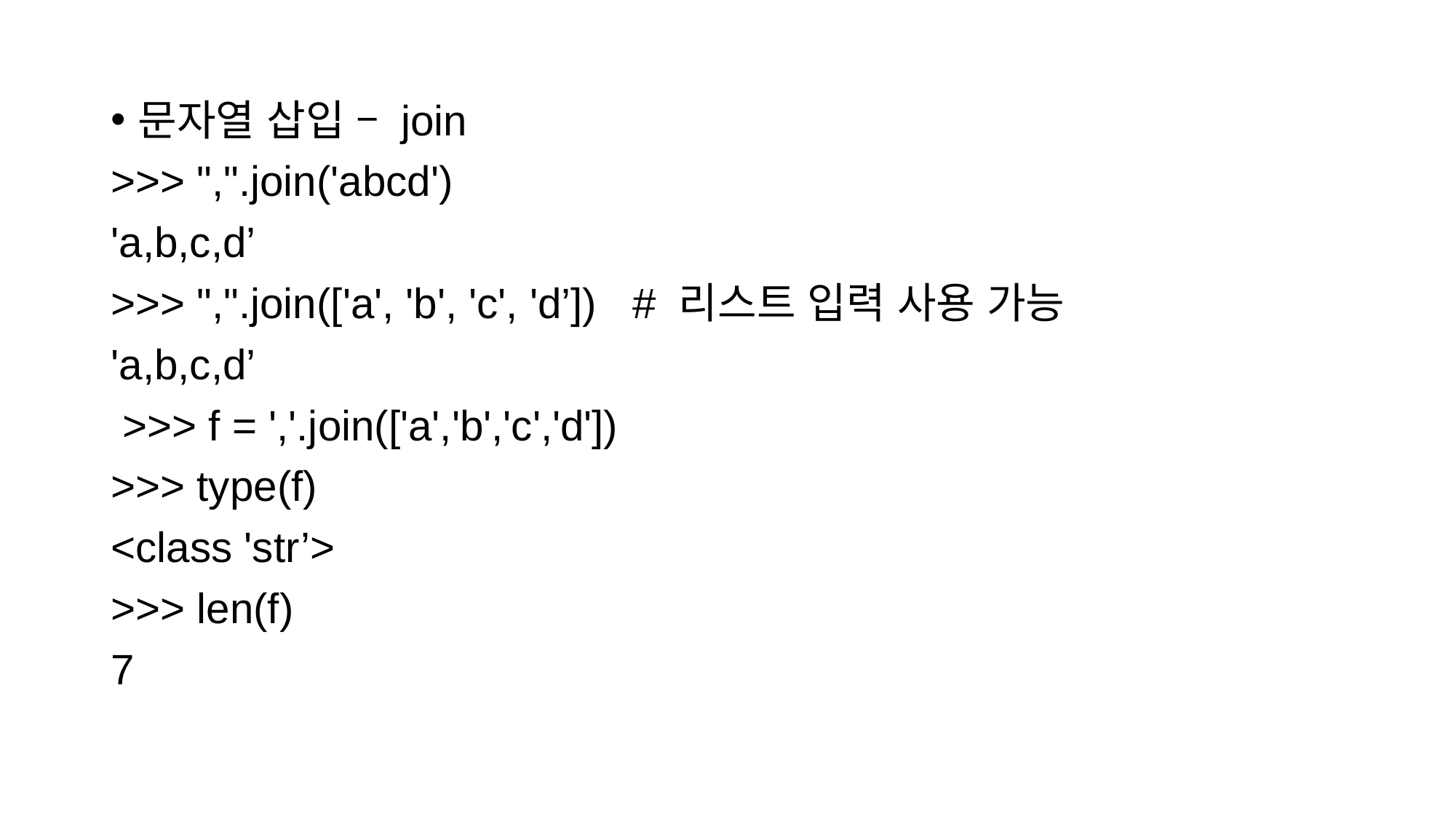

문자열 삽입 – join
>>> ",".join('abcd')
'a,b,c,d’
>>> ",".join(['a', 'b', 'c', 'd’])   # 리스트 입력 사용 가능
'a,b,c,d’
 >>> f = ','.join(['a','b','c','d'])
>>> type(f)
<class 'str’>
>>> len(f)
7